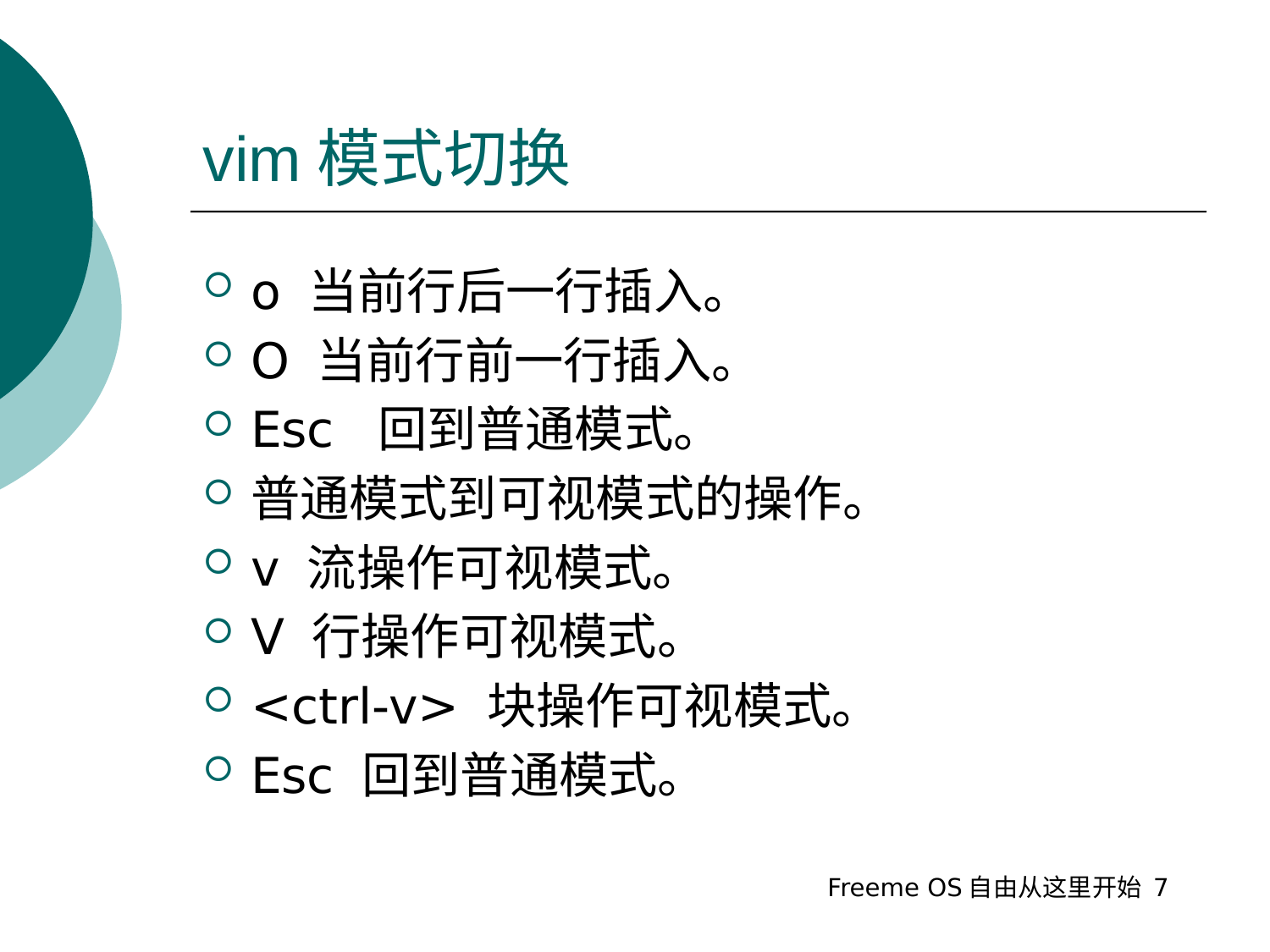

# vim模式切换
o 当前行后一行插入。
O 当前行前一行插入。
Esc  回到普通模式。
普通模式到可视模式的操作。
v 流操作可视模式。
V 行操作可视模式。
<ctrl-v> 块操作可视模式。
Esc 回到普通模式。